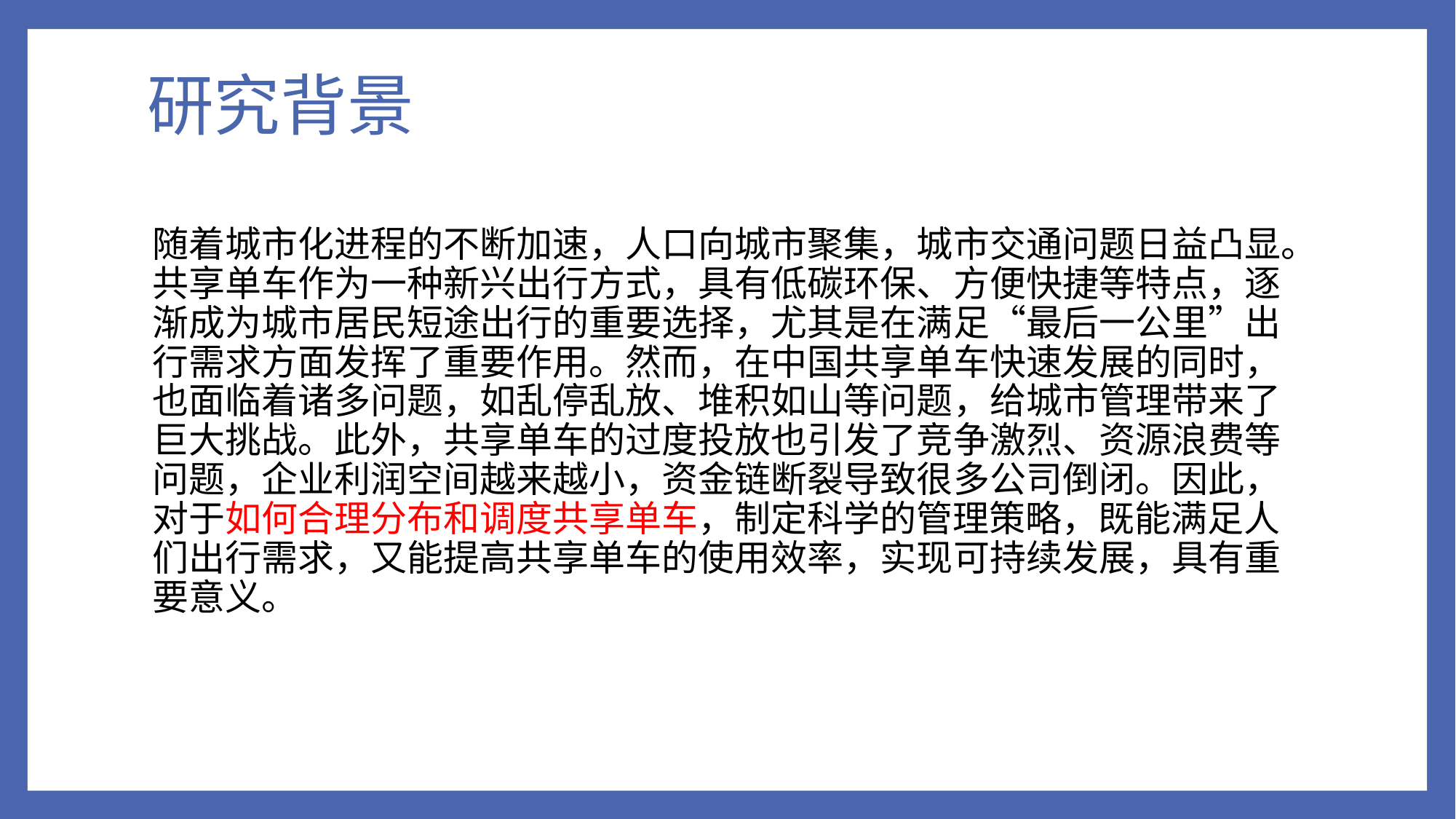

# 研究背景
随着城市化进程的不断加速，人口向城市聚集，城市交通问题日益凸显。共享单车作为一种新兴出行方式，具有低碳环保、方便快捷等特点，逐渐成为城市居民短途出行的重要选择，尤其是在满足“最后一公里”出行需求方面发挥了重要作用。然而，在中国共享单车快速发展的同时，也面临着诸多问题，如乱停乱放、堆积如山等问题，给城市管理带来了巨大挑战。此外，共享单车的过度投放也引发了竞争激烈、资源浪费等问题，企业利润空间越来越小，资金链断裂导致很多公司倒闭。因此，对于如何合理分布和调度共享单车，制定科学的管理策略，既能满足人们出行需求，又能提高共享单车的使用效率，实现可持续发展，具有重要意义。